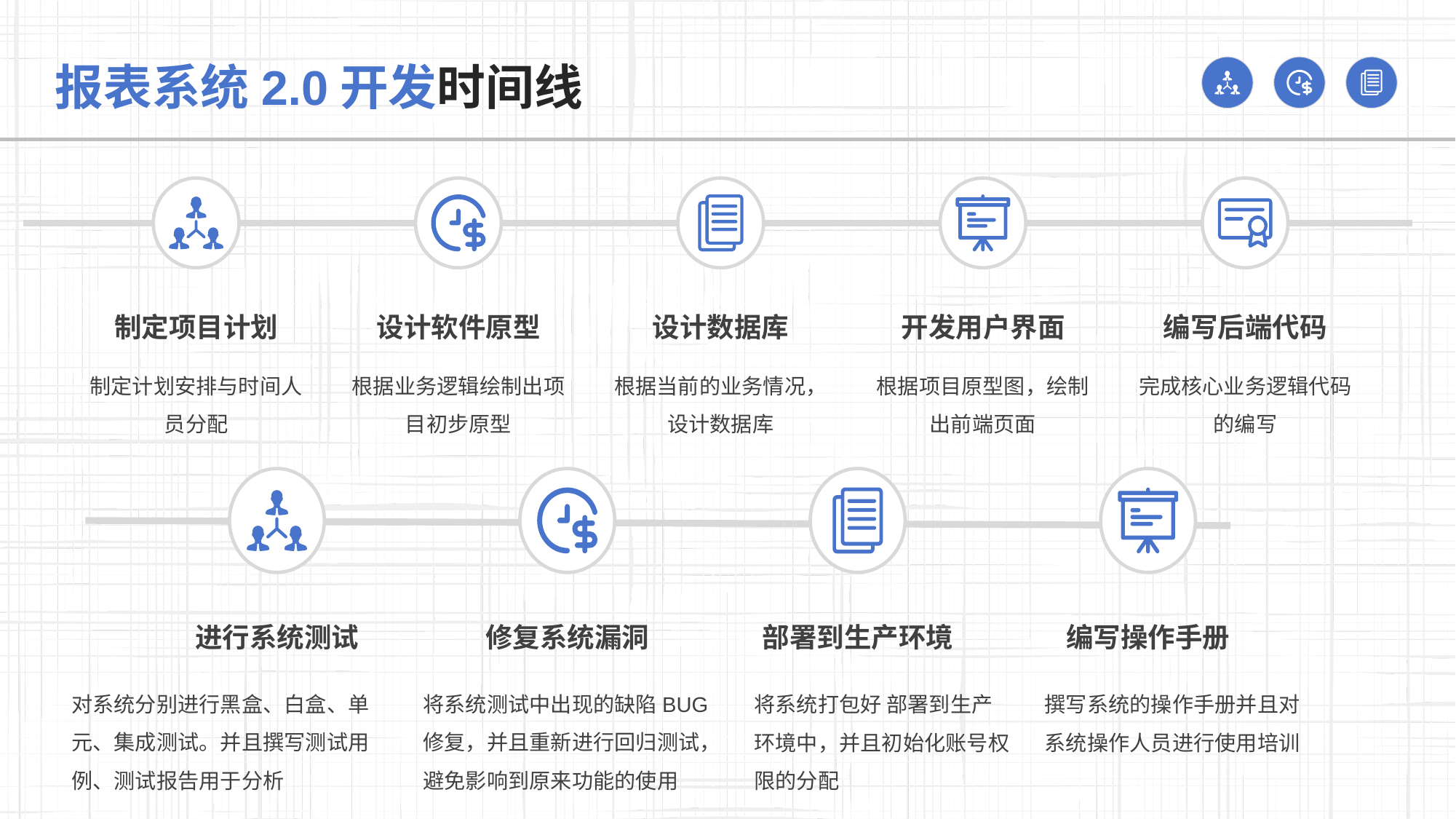

报表系统2.0开发时间线

制定项目计划
制定计划安排与时间人员分配
设计软件原型
根据业务逻辑绘制出项目初步原型
设计数据库
根据当前的业务情况，设计数据库
开发用户界面
根据项目原型图，绘制出前端页面
编写后端代码
完成核心业务逻辑代码的编写

进行系统测试
对系统分别进行黑盒、白盒、单元、集成测试。并且撰写测试用例、测试报告用于分析
修复系统漏洞
将系统测试中出现的缺陷BUG修复，并且重新进行回归测试，避免影响到原来功能的使用
部署到生产环境
将系统打包好 部署到生产环境中，并且初始化账号权限的分配
编写操作手册
撰写系统的操作手册并且对系统操作人员进行使用培训